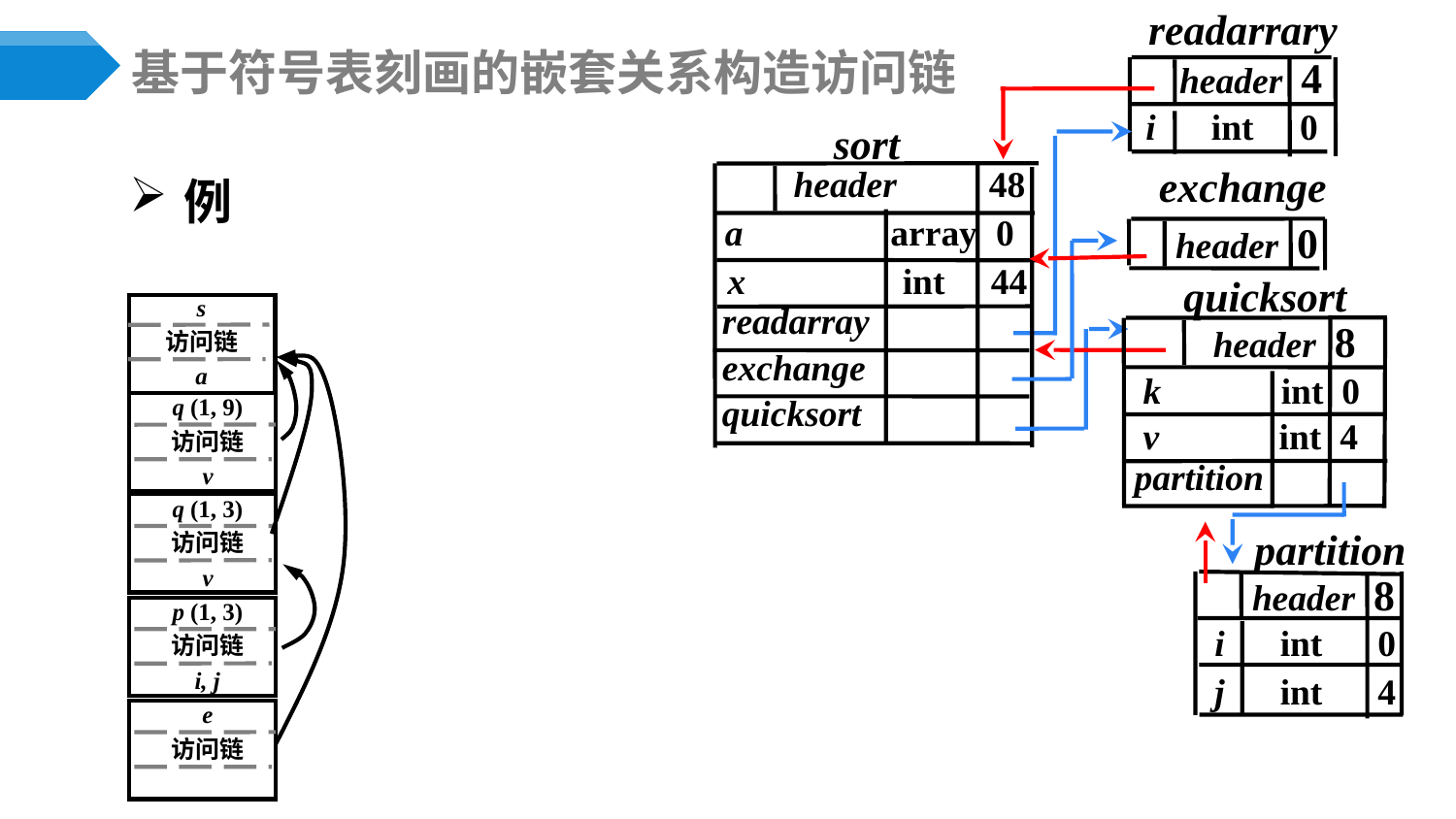

readarrary
header  4

i      int     0

sort

exchange
header          48

a                array  0

header  0

x                 int     44

quicksort

readarray

header  8

exchange

k             int  0

quicksort

v             int  4

partition

partition

header  8

i      int      0

j      int      4

# 基于符号表刻画的嵌套关系构造访问链
例
s

访问链

a

q (1, 9)

访问链

v

q (1, 3)

访问链

v

p (1, 3)

访问链

i, j

e

访问链